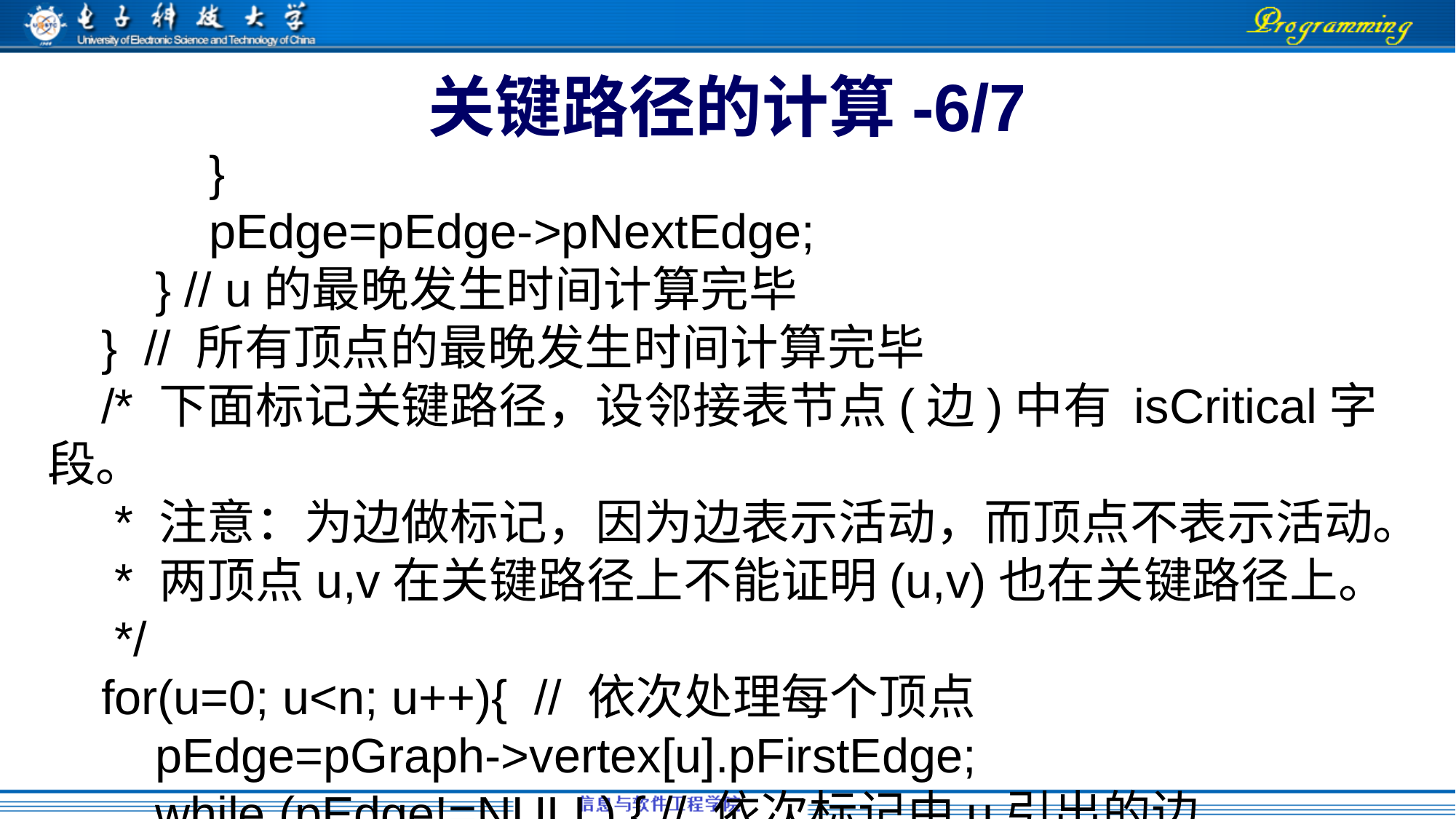

# 关键路径的计算-6/7
            }
            pEdge=pEdge->pNextEdge;
        } // u的最晚发生时间计算完毕
    }  // 所有顶点的最晚发生时间计算完毕
    /* 下面标记关键路径，设邻接表节点(边)中有 isCritical字段。
     * 注意：为边做标记，因为边表示活动，而顶点不表示活动。
     * 两顶点u,v在关键路径上不能证明(u,v)也在关键路径上。
     */
    for(u=0; u<n; u++){  // 依次处理每个顶点
        pEdge=pGraph->vertex[u].pFirstEdge;
        while (pEdge!=NULL) { // 依次标记由u引出的边